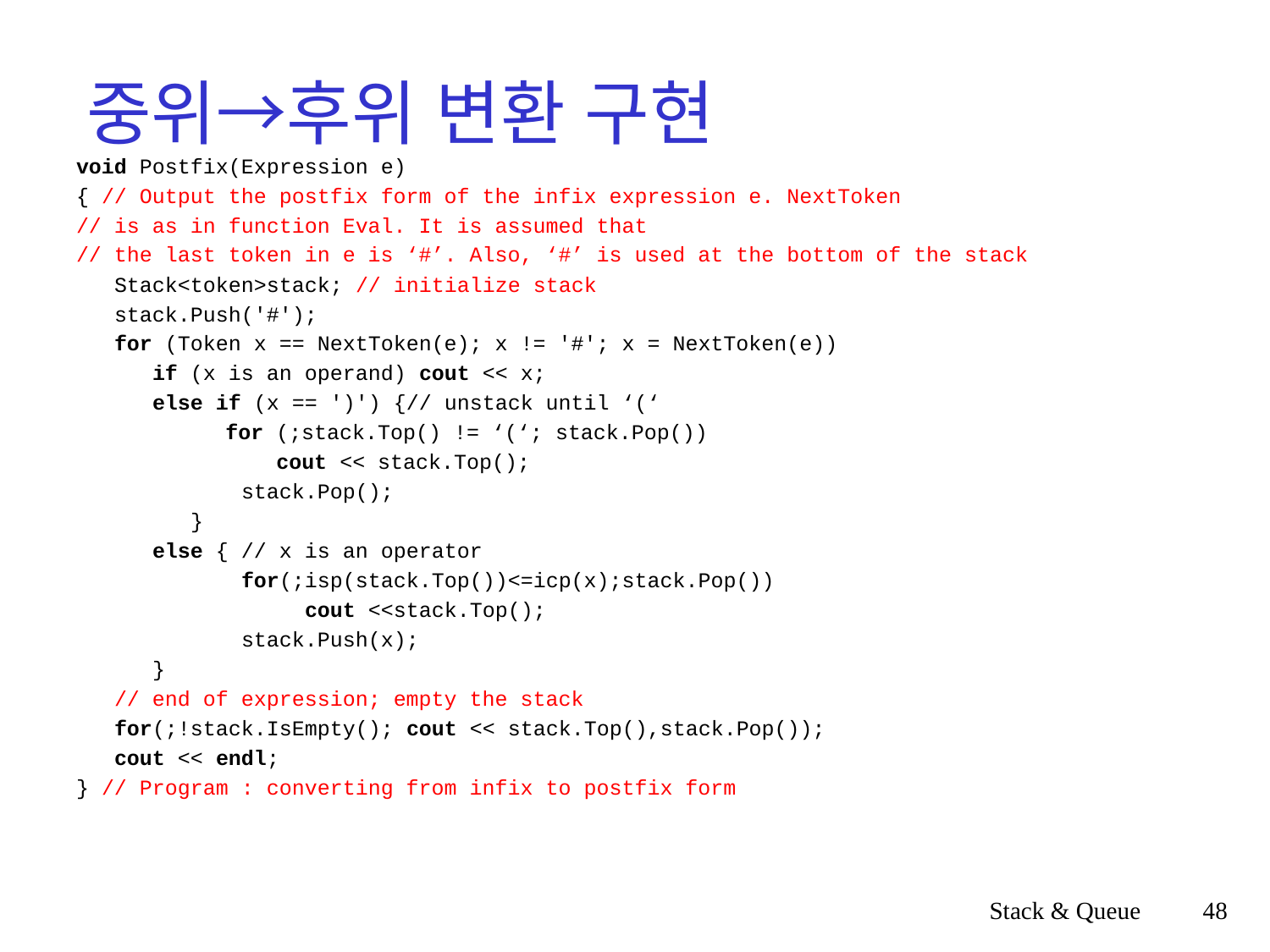

# 중위→후위 변환 구현
void Postfix(Expression e)
{ // Output the postfix form of the infix expression e. NextToken
// is as in function Eval. It is assumed that
// the last token in e is ‘#’. Also, ‘#’ is used at the bottom of the stack
   Stack<token>stack; // initialize stack
   stack.Push('#');
   for (Token x == NextToken(e); x != '#'; x = NextToken(e))
      if (x is an operand) cout << x;
      else if (x == ')') {// unstack until ‘(‘
	        for (;stack.Top() != ‘(‘; stack.Pop())
	            cout << stack.Top();
             stack.Pop();
         }
      else { // x is an operator
             for(;isp(stack.Top())<=icp(x);stack.Pop())
                  cout <<stack.Top();
             stack.Push(x);
      }
   // end of expression; empty the stack
   for(;!stack.IsEmpty(); cout << stack.Top(),stack.Pop());
   cout << endl;
} // Program : converting from infix to postfix form
Stack & Queue
48